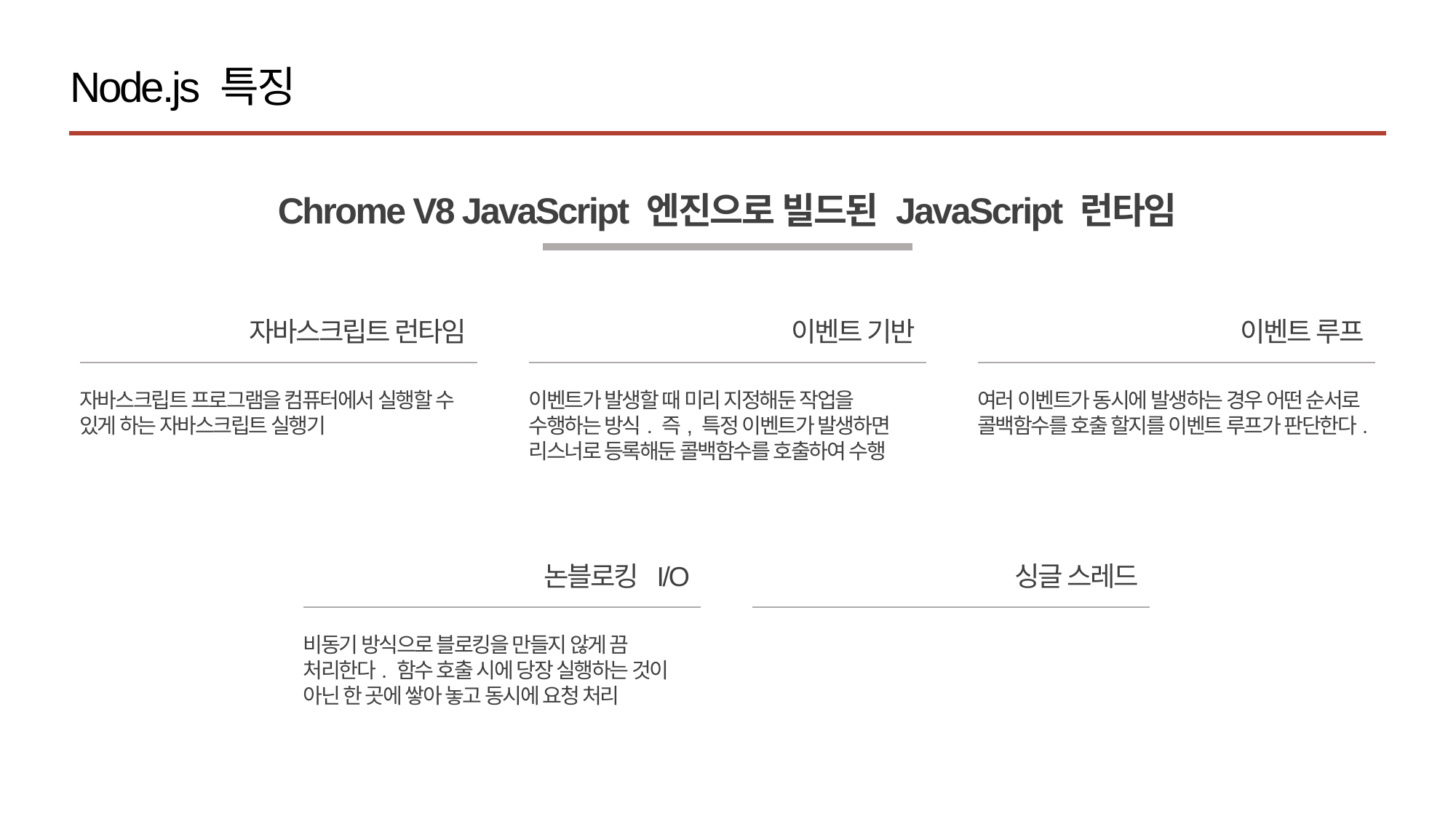

Node.js 특징
Chrome V8 JavaScript 엔진으로 빌드된 JavaScript 런타임
자바스크립트 런타임
이벤트 기반
이벤트 루프
자바스크립트 프로그램을 컴퓨터에서 실행할 수 있게 하는 자바스크립트 실행기
이벤트가 발생할 때 미리 지정해둔 작업을 수행하는 방식. 즉, 특정 이벤트가 발생하면 리스너로 등록해둔 콜백함수를 호출하여 수행
여러 이벤트가 동시에 발생하는 경우 어떤 순서로 콜백함수를 호출 할지를 이벤트 루프가 판단한다.
논블로킹  I/O
싱글 스레드
비동기 방식으로 블로킹을 만들지 않게 끔 처리한다. 함수 호출 시에 당장 실행하는 것이 아닌 한 곳에 쌓아 놓고 동시에 요청 처리